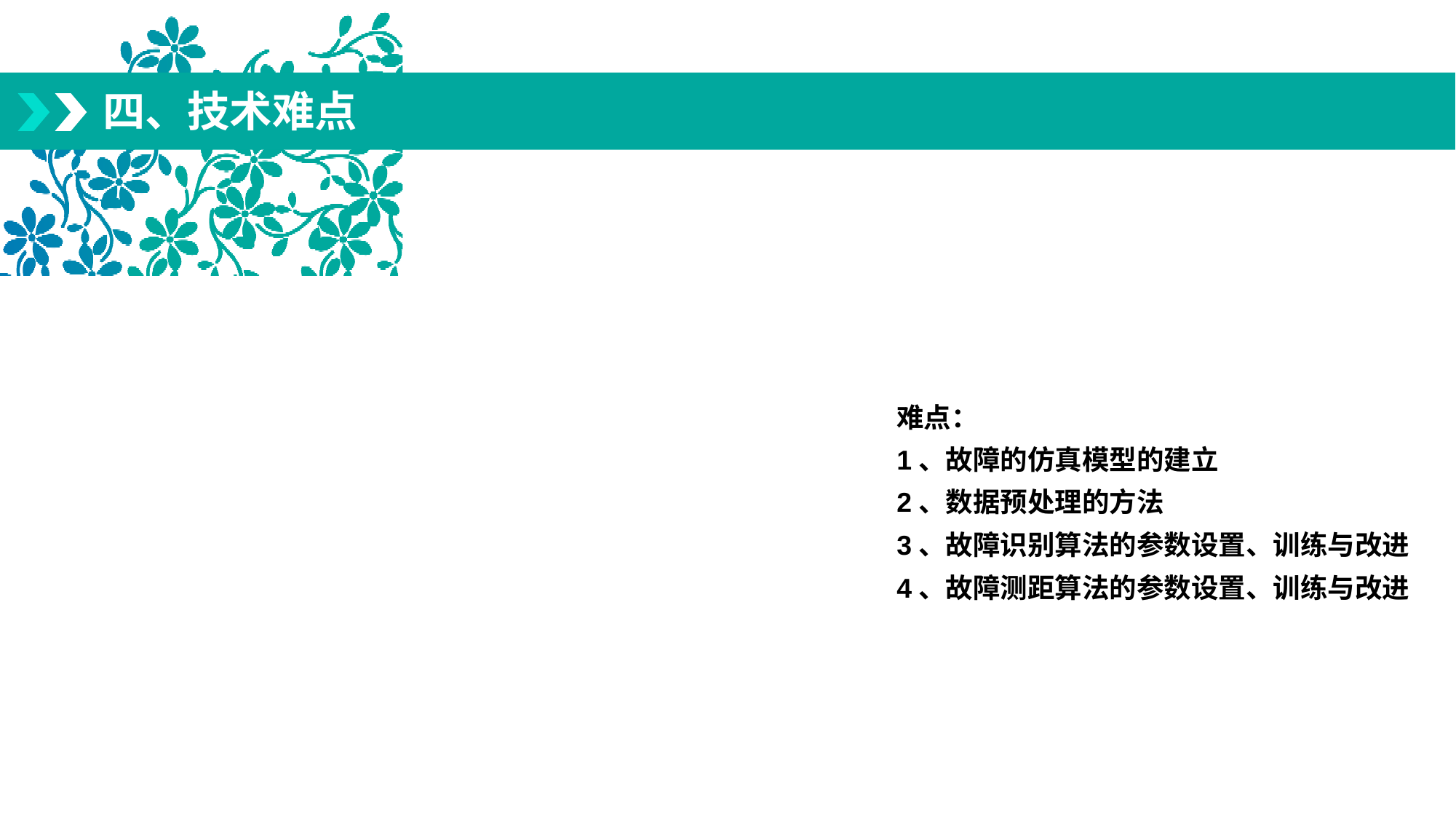

四、技术难点
难点：
1、故障的仿真模型的建立
2、数据预处理的方法
3、故障识别算法的参数设置、训练与改进
4、故障测距算法的参数设置、训练与改进